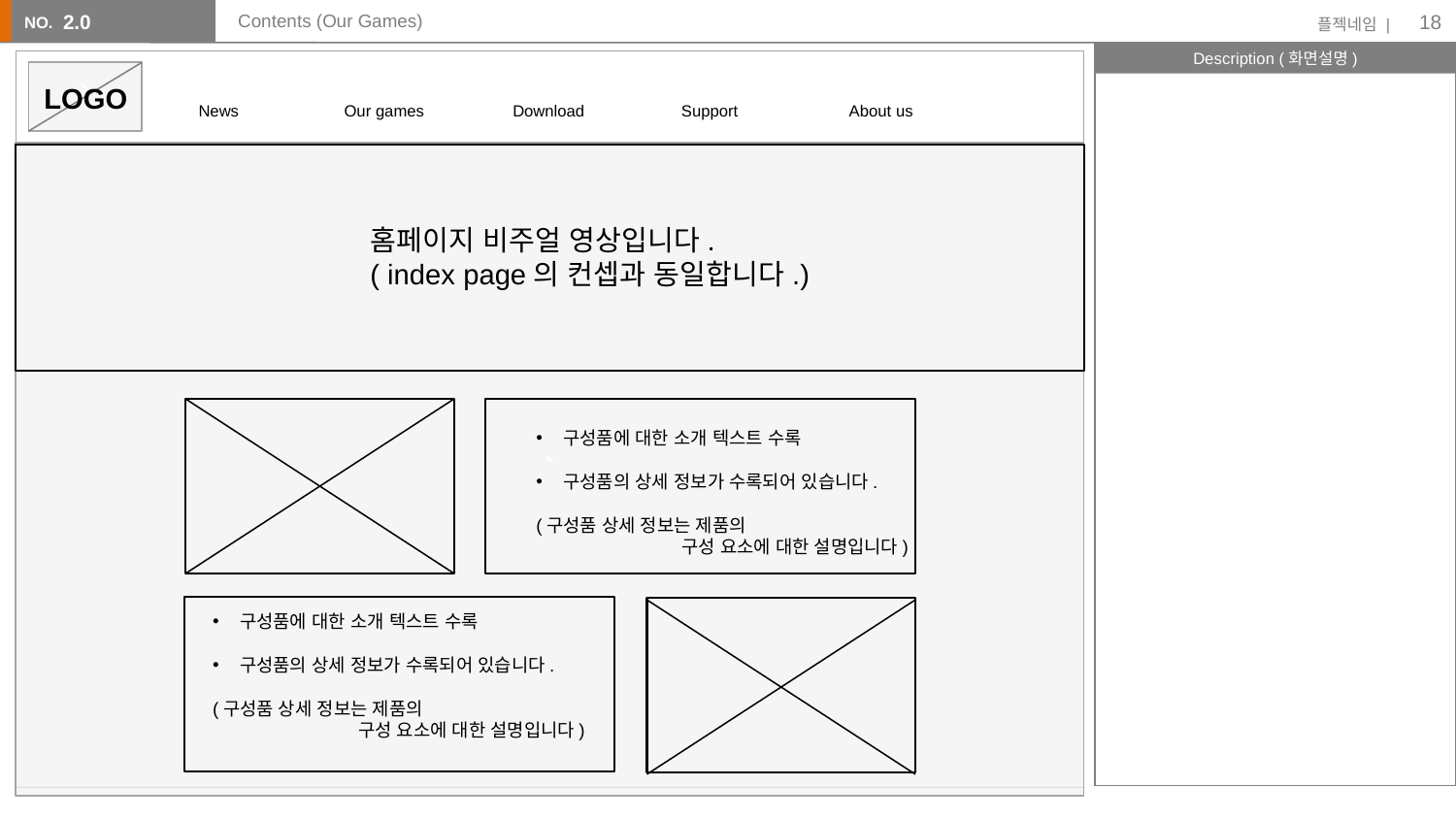

18
2.0
# Contents (Our Games)

`
`
LOGO
News 	Our games 	     Download 	          Support 	               About us
`

홈페이지 비주얼 영상입니다.
( index page의 컨셉과 동일합니다.)

구성품에 대한 소개 텍스트 수록

구성품의 상세 정보가 수록되어 있습니다.

(구성품 상세 정보는 제품의
	구성 요소에 대한 설명입니다)

구성품에 대한 소개 텍스트 수록

구성품의 상세 정보가 수록되어 있습니다.

(구성품 상세 정보는 제품의
	구성 요소에 대한 설명입니다)